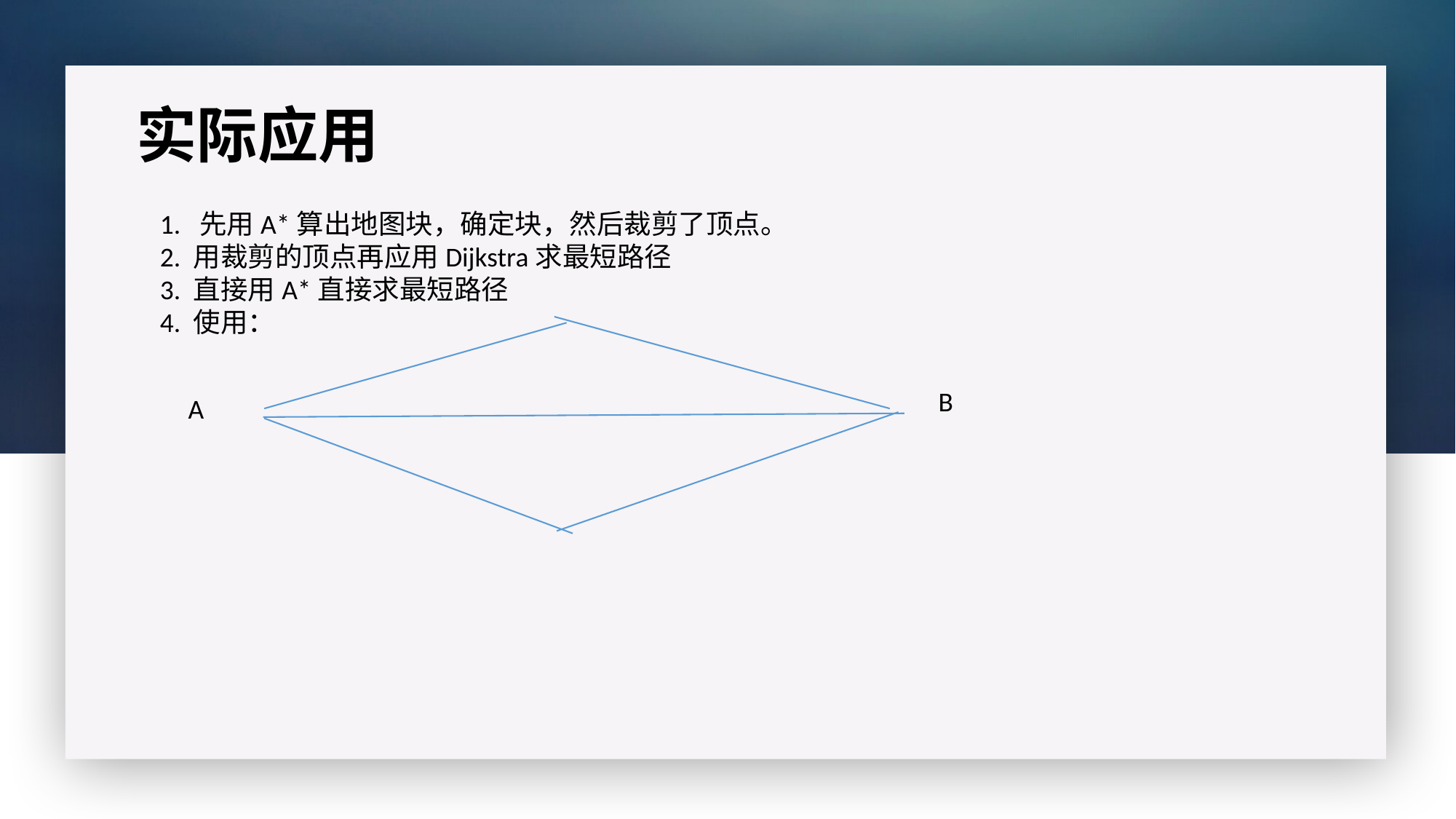

实际应用
1.  先用A*算出地图块，确定块，然后裁剪了顶点。
2. 用裁剪的顶点再应用Dijkstra求最短路径
3. 直接用A*直接求最短路径
4. 使用：
B
A